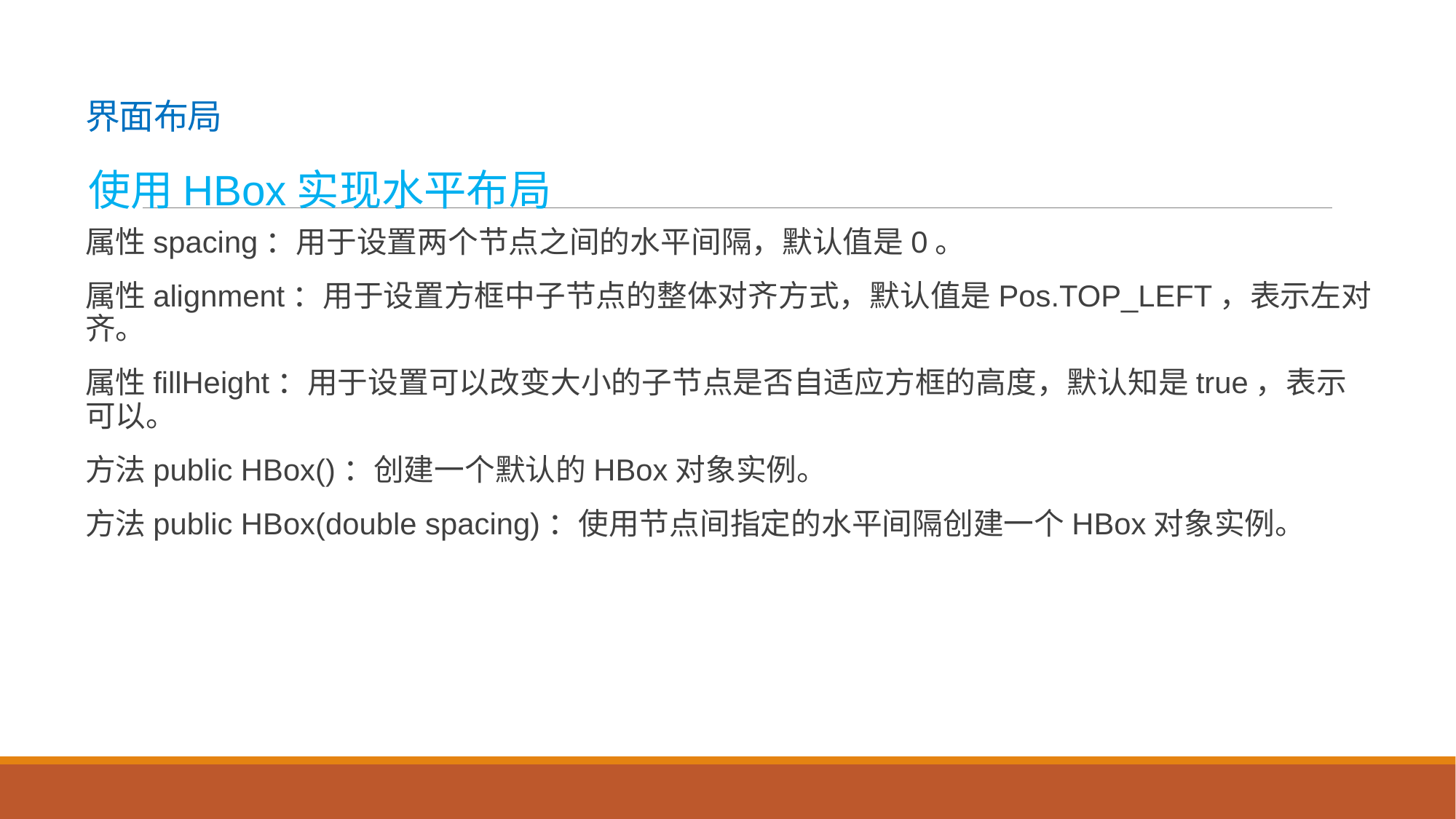

# 界面布局
使用HBox实现水平布局
属性spacing：用于设置两个节点之间的水平间隔，默认值是0。
属性alignment：用于设置方框中子节点的整体对齐方式，默认值是Pos.TOP_LEFT，表示左对齐。
属性fillHeight：用于设置可以改变大小的子节点是否自适应方框的高度，默认知是true，表示可以。
方法public HBox()：创建一个默认的HBox对象实例。
方法public HBox(double spacing)：使用节点间指定的水平间隔创建一个HBox对象实例。